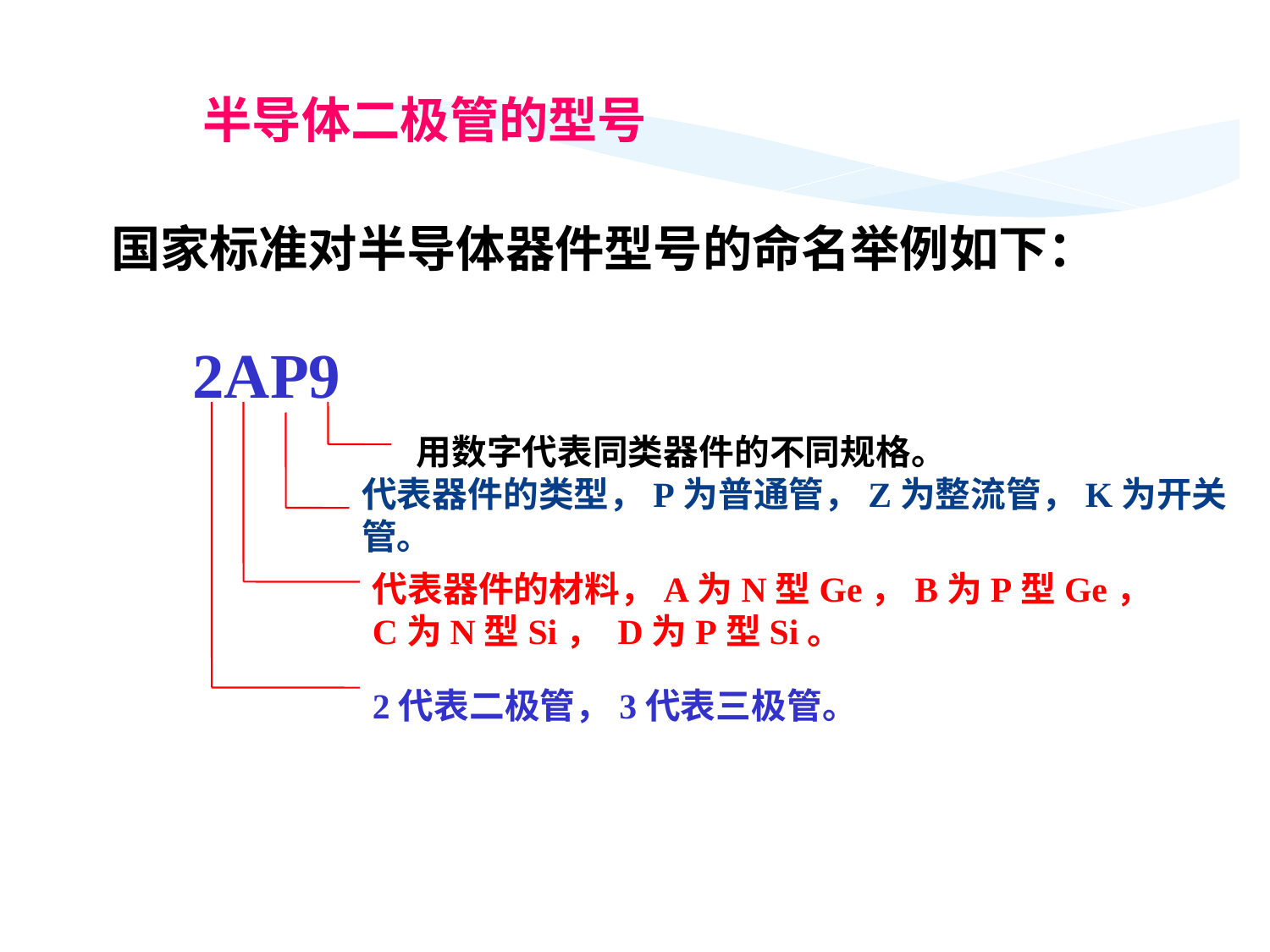

半导体二极管的型号
国家标准对半导体器件型号的命名举例如下：
2AP9

2代表二极管，3代表三极管。

代表器件的材料，A为N型Ge，B为P型Ge， C为N型Si， D为P型Si。

用数字代表同类器件的不同规格。

代表器件的类型，P为普通管，Z为整流管，K为开关管。